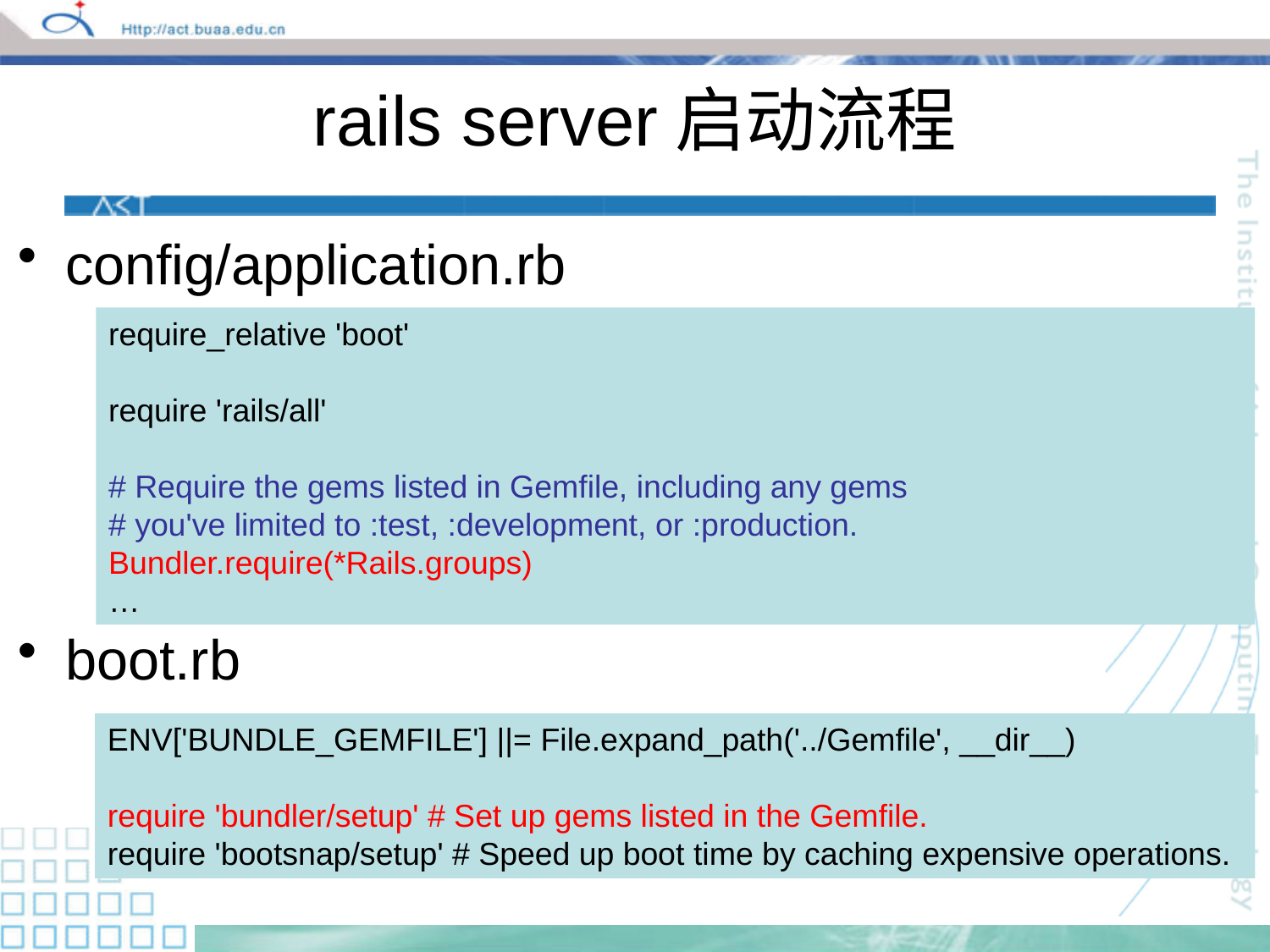

# rails server启动流程
config/application.rb

boot.rb

require_relative 'boot'

require 'rails/all'

# Require the gems listed in Gemfile, including any gems
# you've limited to :test, :development, or :production.
Bundler.require(*Rails.groups)
…
ENV['BUNDLE_GEMFILE'] ||= File.expand_path('../Gemfile', __dir__)

require 'bundler/setup' # Set up gems listed in the Gemfile.
require 'bootsnap/setup' # Speed up boot time by caching expensive operations.